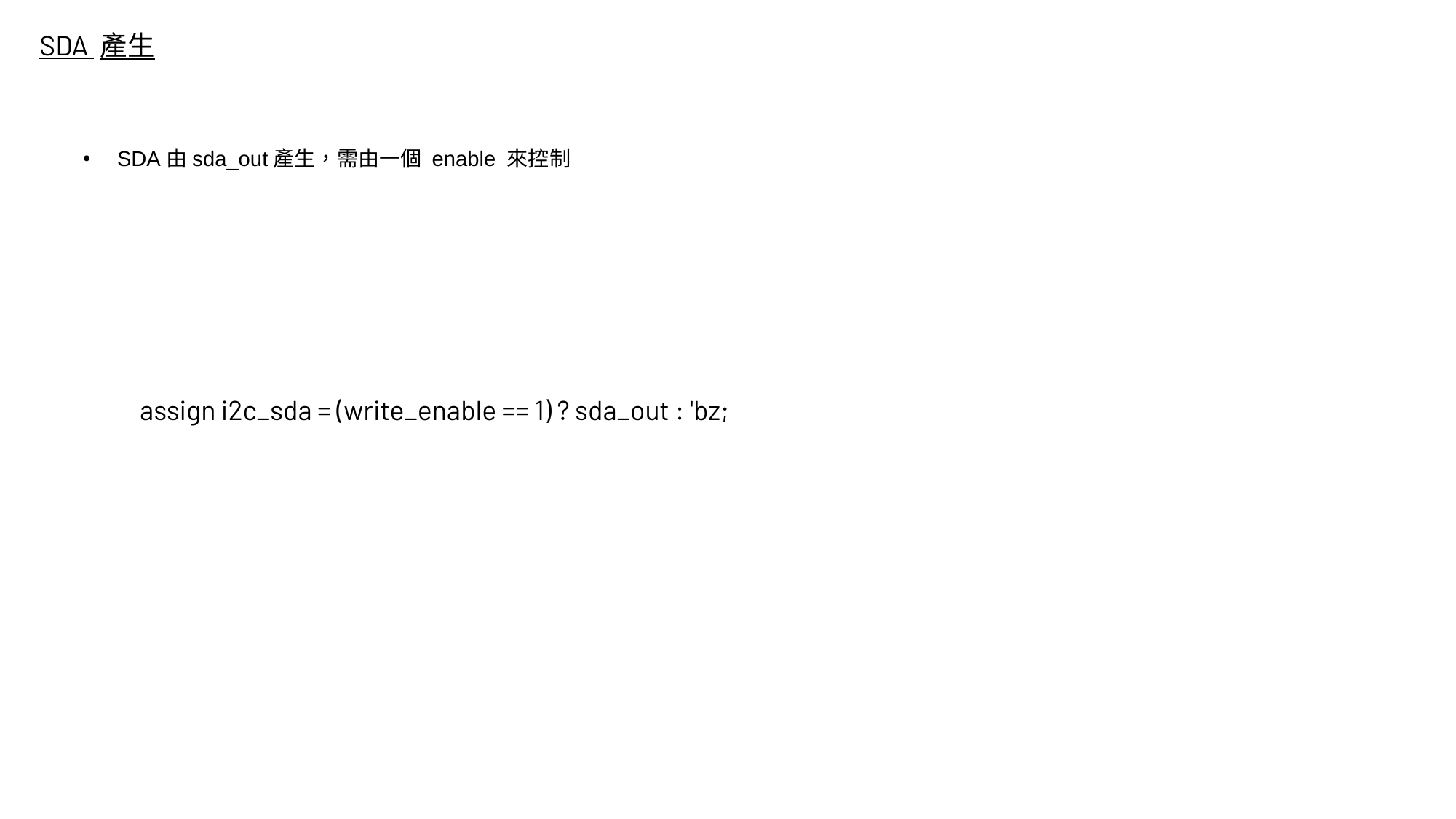

SDA 產生
SDA由sda_out產生，需由一個 enable 來控制
assign i2c_sda = (write_enable == 1) ? sda_out : 'bz;